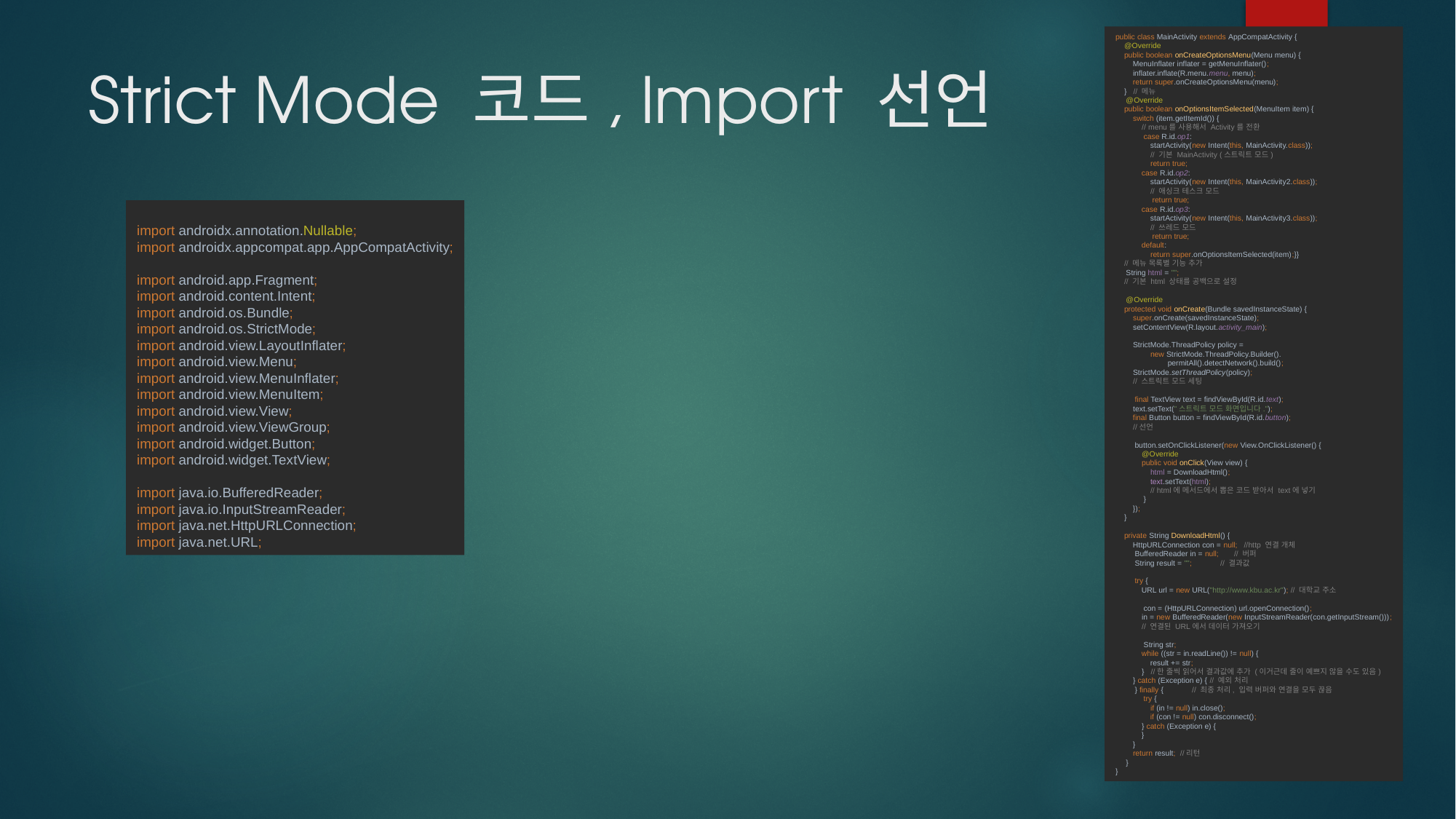

public class MainActivity extends AppCompatActivity {
    @Override
    public boolean onCreateOptionsMenu(Menu menu) {
        MenuInflater inflater = getMenuInflater();
        inflater.inflate(R.menu.menu, menu);
        return super.onCreateOptionsMenu(menu);
    }   // 메뉴
    @Override
    public boolean onOptionsItemSelected(MenuItem item) {
        switch (item.getItemId()) {
            // menu를 사용해서 Activity를 전환
            case R.id.op1:
                startActivity(new Intent(this, MainActivity.class));
                // 기본 MainActivity (스트릭트 모드)
                return true;
            case R.id.op2:
                startActivity(new Intent(this, MainActivity2.class));
                // 애싱크 테스크 모드
                return true;
            case R.id.op3:
                startActivity(new Intent(this, MainActivity3.class));
                // 쓰레드 모드
                return true;
            default:
                return super.onOptionsItemSelected(item);}}
    // 메뉴 목록별 기능 추가
    String html = "";
    // 기본 html 상태를 공백으로 설정
    @Override
    protected void onCreate(Bundle savedInstanceState) {
        super.onCreate(savedInstanceState);
        setContentView(R.layout.activity_main);
        StrictMode.ThreadPolicy policy =
                new StrictMode.ThreadPolicy.Builder().
                        permitAll().detectNetwork().build();
        StrictMode.setThreadPolicy(policy);
        // 스트릭트 모드 세팅
        final TextView text = findViewById(R.id.text);
        text.setText("스트릭트 모드 화면입니다.");
        final Button button = findViewById(R.id.button);
        //선언
        button.setOnClickListener(new View.OnClickListener() {
            @Override
            public void onClick(View view) {
                html = DownloadHtml();
                text.setText(html);
                // html에 메서드에서 뽑은 코드 받아서 text에 넣기
            }
        });
    }
    private String DownloadHtml() {
        HttpURLConnection con = null;   //http 연결 개체
        BufferedReader in = null;       // 버퍼
        String result = "";             // 결과값
        try {
            URL url = new URL("http://www.kbu.ac.kr"); // 대학교 주소
            con = (HttpURLConnection) url.openConnection();
            in = new BufferedReader(new InputStreamReader(con.getInputStream()));
            // 연결된 URL에서 데이터 가져오기
            String str;
            while ((str = in.readLine()) != null) {
                result += str;
            }   //한 줄씩 읽어서 결과값에 추가 (이거근데 줄이 예쁘지 않을 수도 있음)
        } catch (Exception e) { // 예외 처리
        } finally {             // 최종 처리, 입력 버퍼와 연결을 모두 끊음
            try {
                if (in != null) in.close();
                if (con != null) con.disconnect();
            } catch (Exception e) {
            }
        }
        return result;  //리턴
    }
}
# Strict Mode 코드, Import 선언
import androidx.annotation.Nullable;
import androidx.appcompat.app.AppCompatActivity;
import android.app.Fragment;
import android.content.Intent;
import android.os.Bundle;
import android.os.StrictMode;
import android.view.LayoutInflater;
import android.view.Menu;
import android.view.MenuInflater;
import android.view.MenuItem;
import android.view.View;
import android.view.ViewGroup;
import android.widget.Button;
import android.widget.TextView;
import java.io.BufferedReader;
import java.io.InputStreamReader;
import java.net.HttpURLConnection;
import java.net.URL;